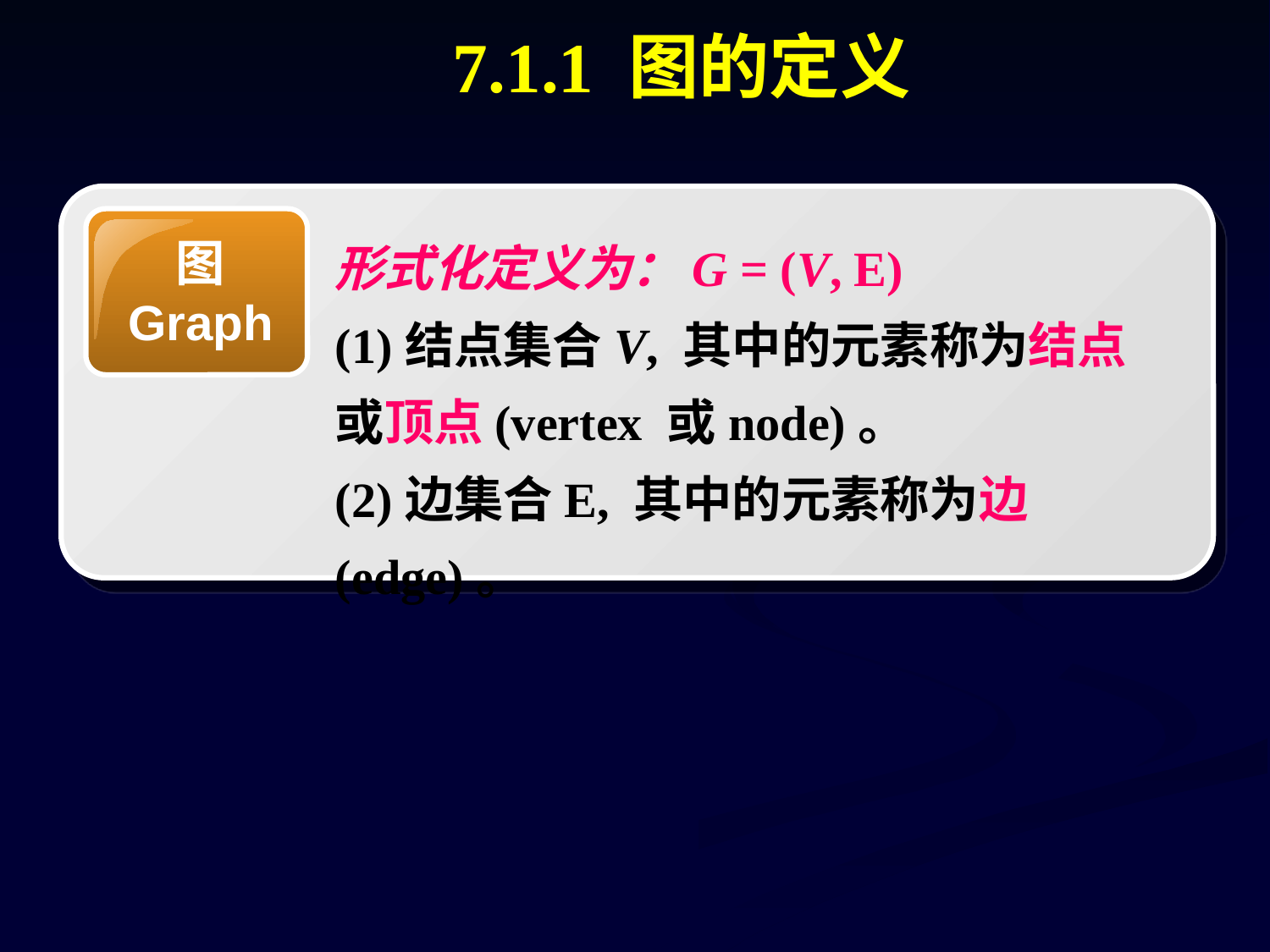

7.1.1 图的定义

图
Graph
形式化定义为：G = (V, E)
(1)结点集合V, 其中的元素称为结点或顶点(vertex 或node)。
(2)边集合E, 其中的元素称为边(edge)。